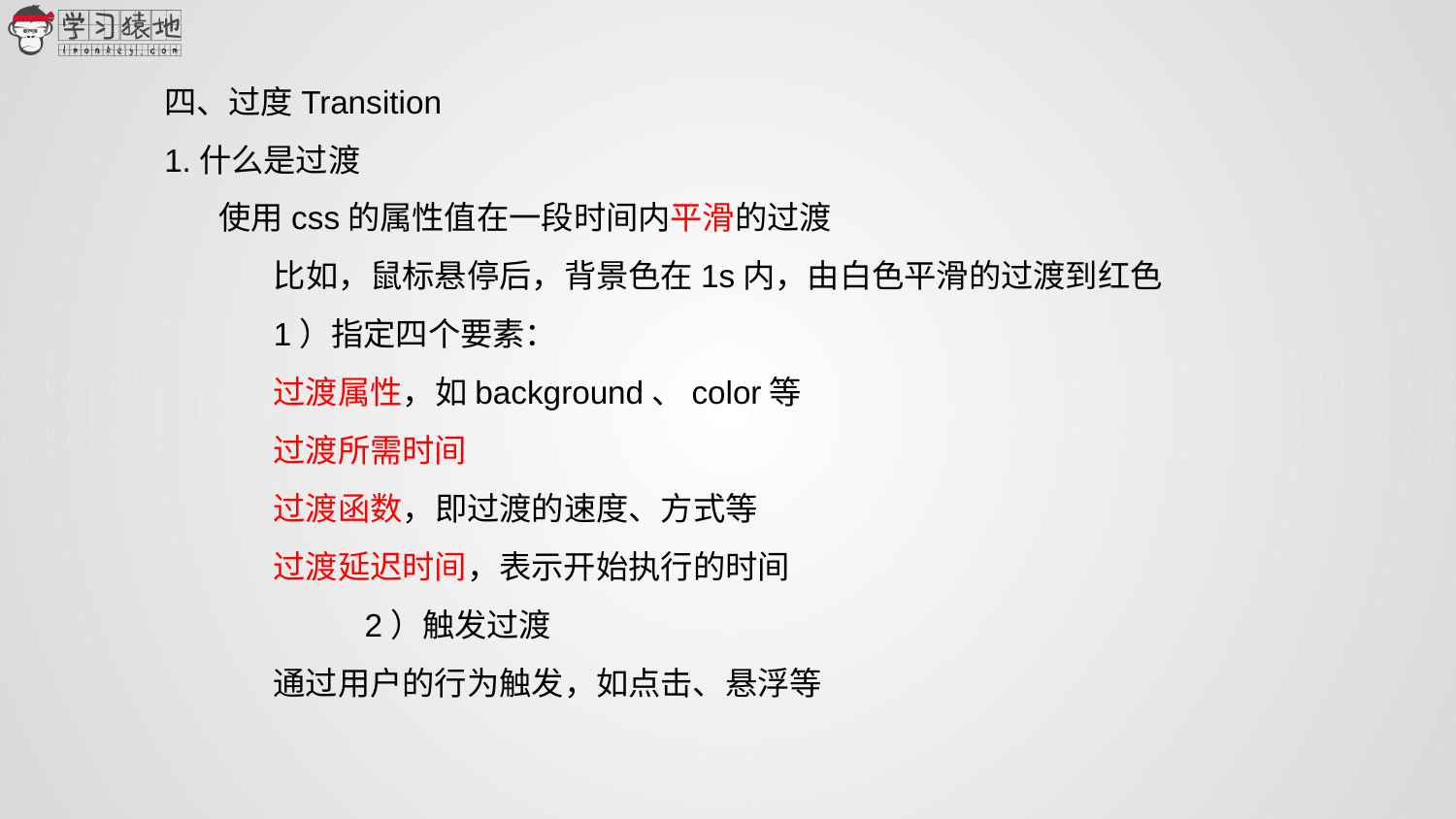

四、过度Transition
1.什么是过渡
使用css的属性值在一段时间内平滑的过渡
比如，鼠标悬停后，背景色在1s内，由白色平滑的过渡到红色
1）指定四个要素：
过渡属性，如background、color等
过渡所需时间
过渡函数，即过渡的速度、方式等
过渡延迟时间，表示开始执行的时间
	2）触发过渡
通过用户的行为触发，如点击、悬浮等